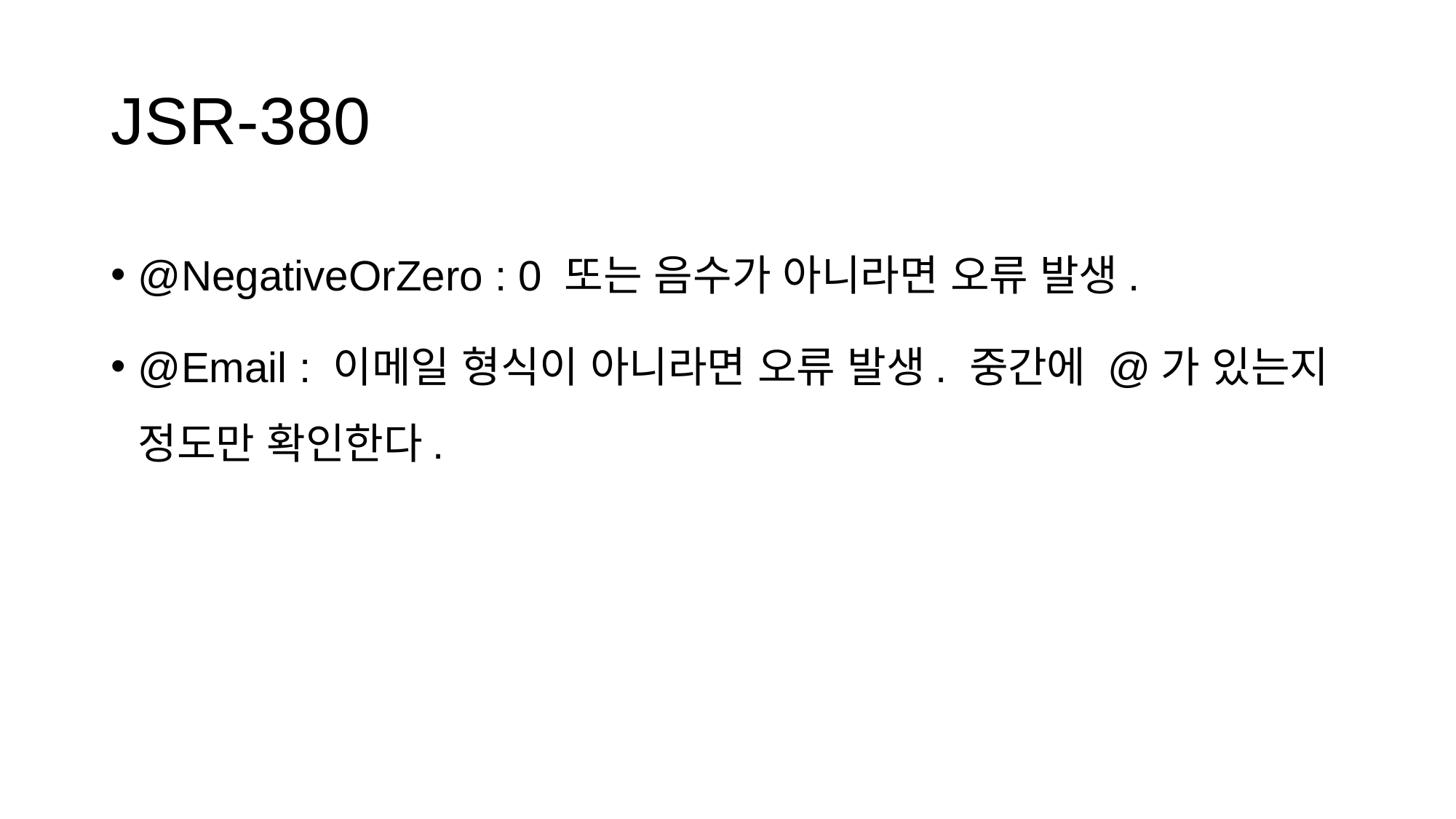

# JSR-380
@NegativeOrZero : 0 또는 음수가 아니라면 오류 발생.
@Email : 이메일 형식이 아니라면 오류 발생. 중간에 @가 있는지 정도만 확인한다.